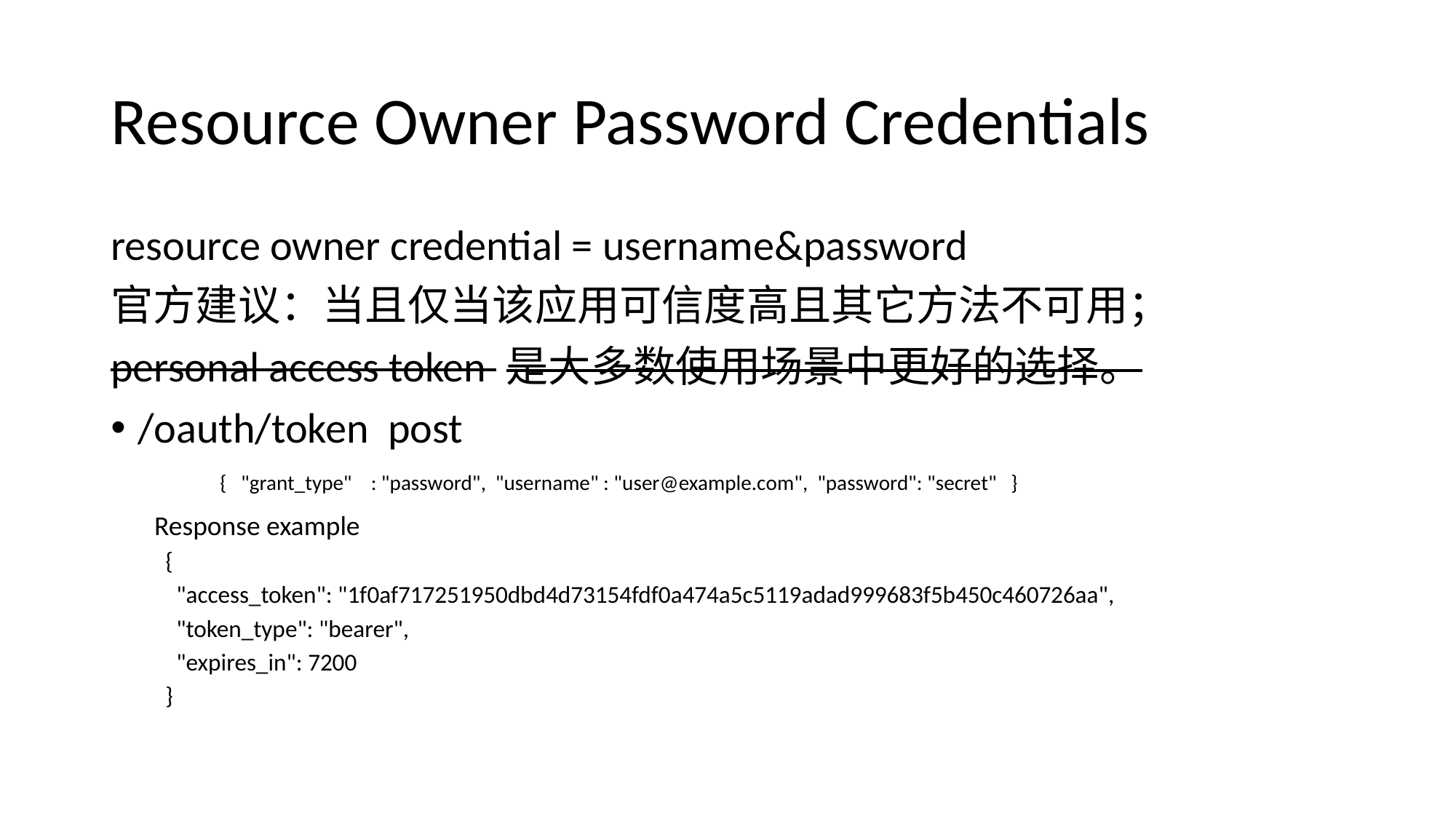

# Resource Owner Password Credentials
resource owner credential = username&password
官方建议：当且仅当该应用可信度高且其它方法不可用；
personal access token 是大多数使用场景中更好的选择。
/oauth/token  post
	{   "grant_type"    : "password",  "username" : "user@example.com",  "password": "secret"   }
       Response example
{
  "access_token": "1f0af717251950dbd4d73154fdf0a474a5c5119adad999683f5b450c460726aa",
  "token_type": "bearer",
  "expires_in": 7200
}